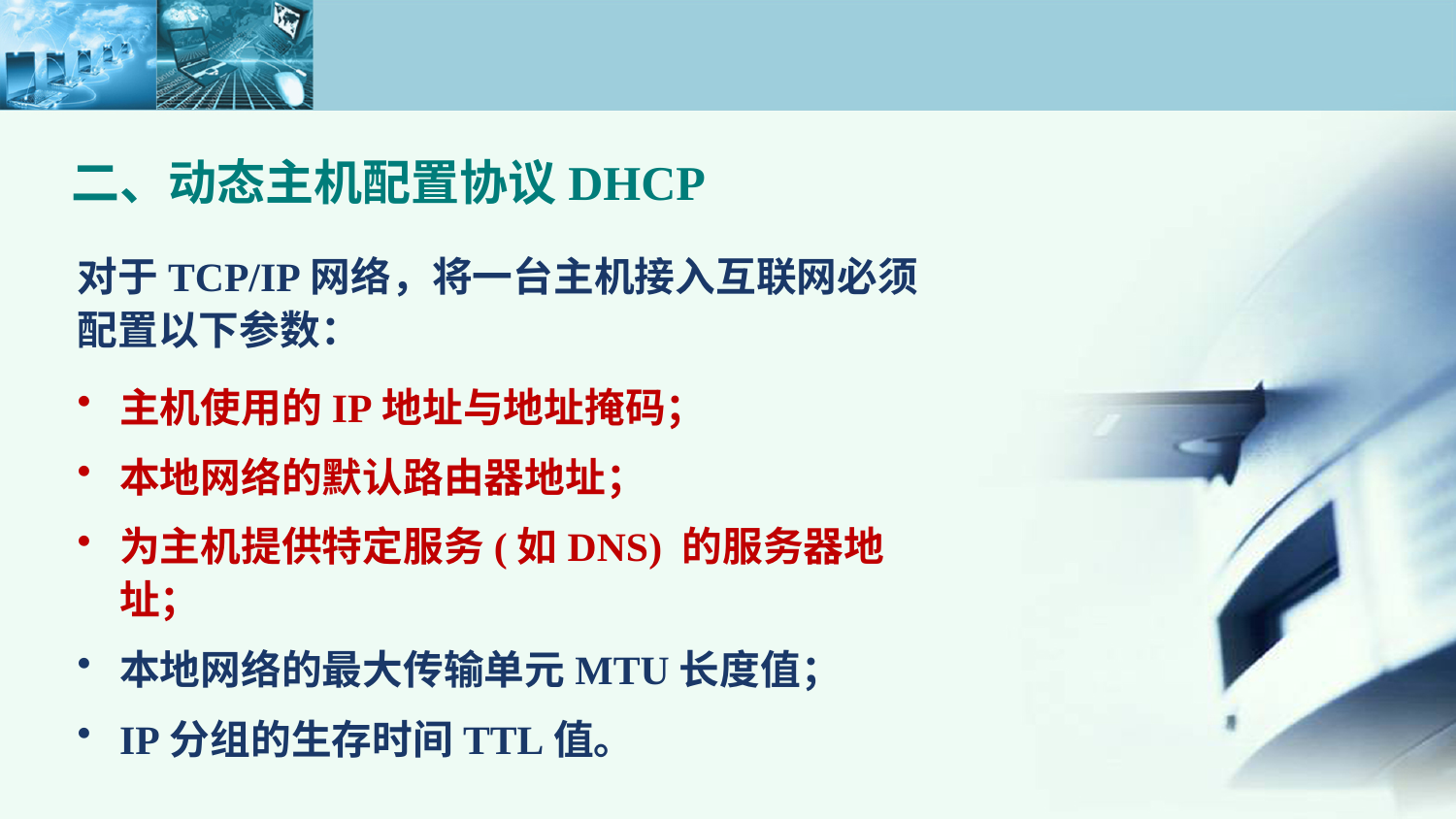

二、动态主机配置协议DHCP
对于TCP/IP网络，将一台主机接入互联网必须配置以下参数：
主机使用的IP地址与地址掩码；
本地网络的默认路由器地址；
为主机提供特定服务(如DNS) 的服务器地址；
本地网络的最大传输单元MTU长度值；
IP分组的生存时间TTL值。